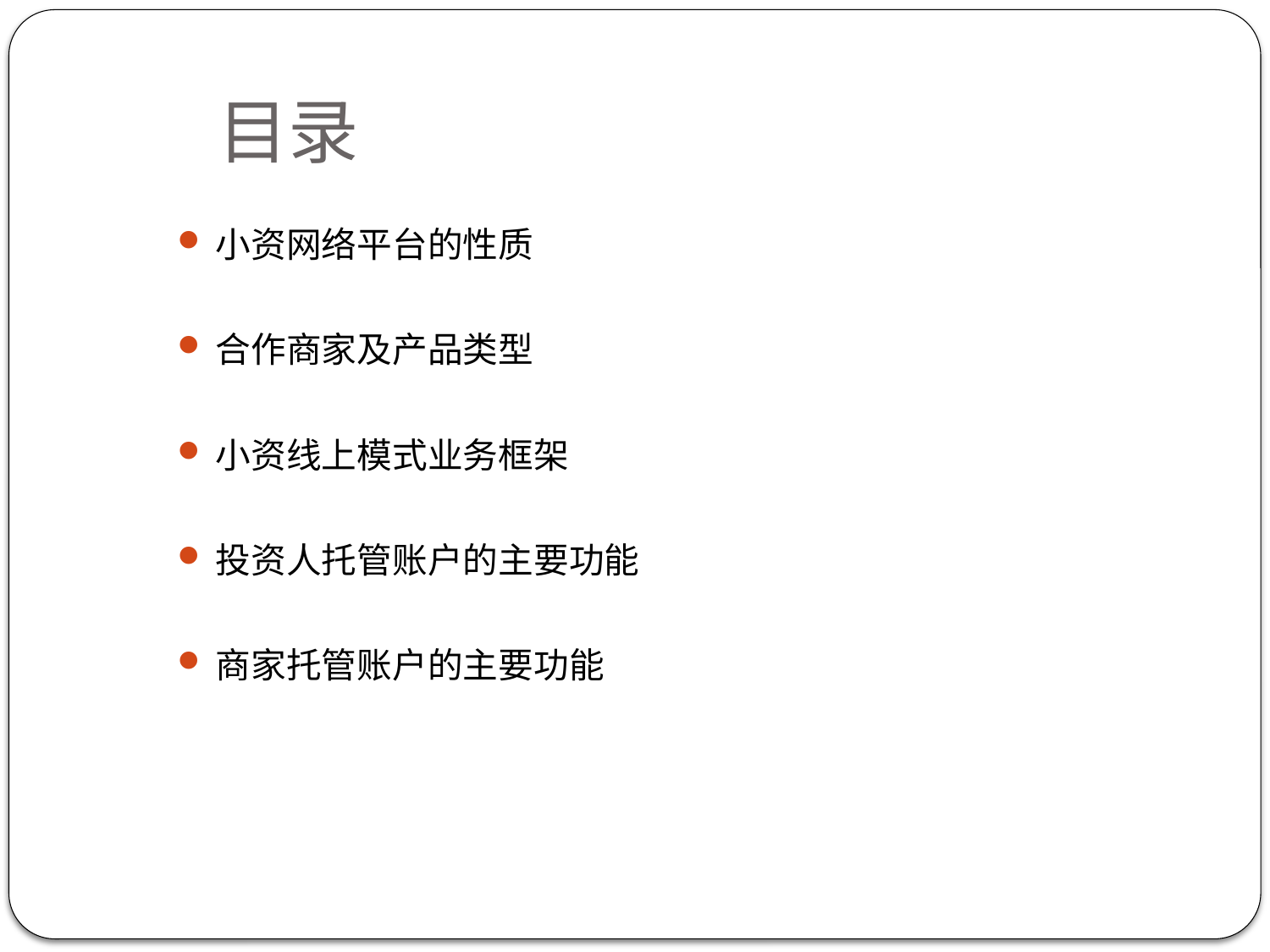

# 目录
小资网络平台的性质

合作商家及产品类型

小资线上模式业务框架

投资人托管账户的主要功能

商家托管账户的主要功能